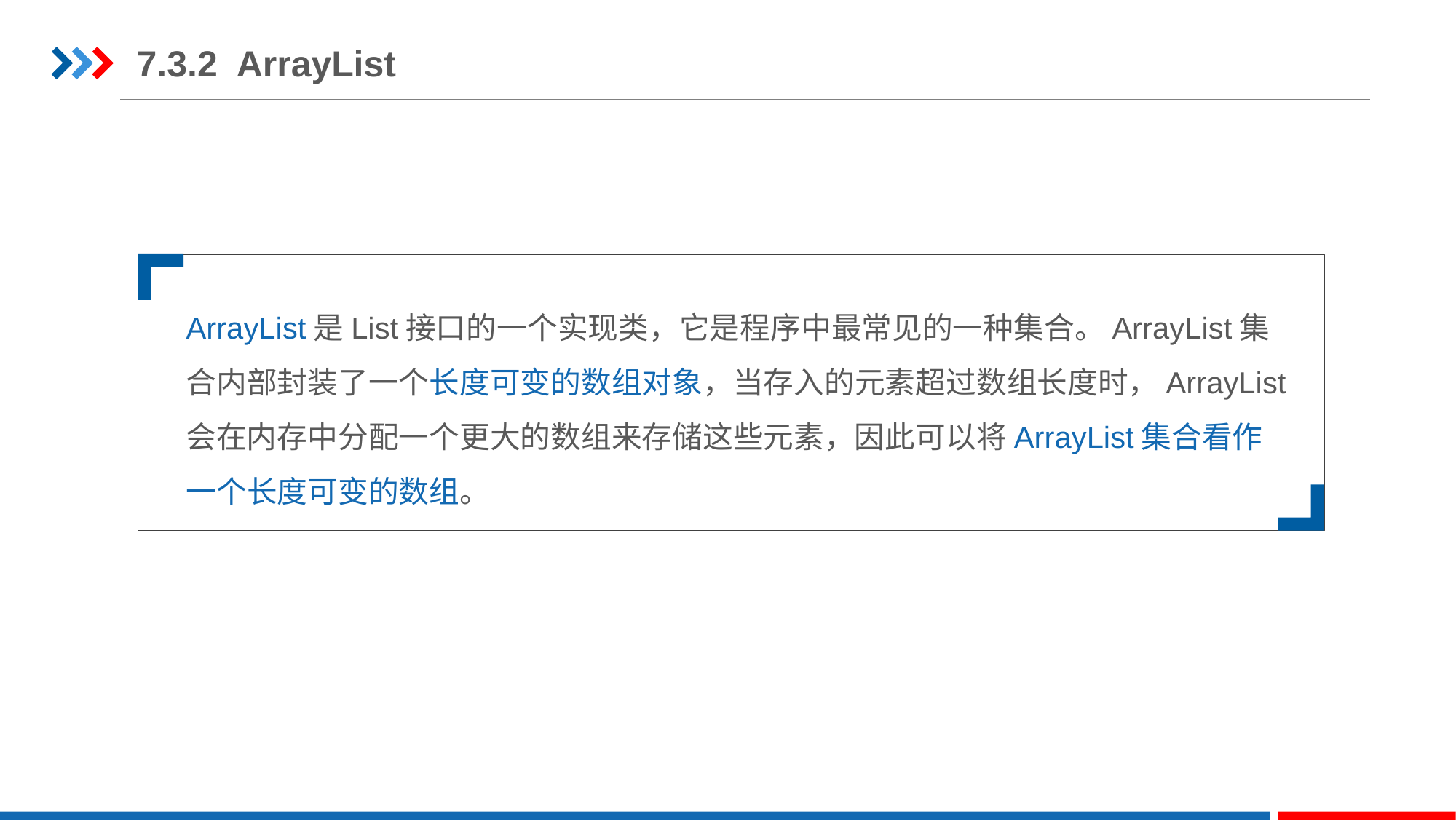

7.3.2  ArrayList

ArrayList是List接口的一个实现类，它是程序中最常见的一种集合。ArrayList集合内部封装了一个长度可变的数组对象，当存入的元素超过数组长度时，ArrayList会在内存中分配一个更大的数组来存储这些元素，因此可以将ArrayList集合看作一个长度可变的数组。